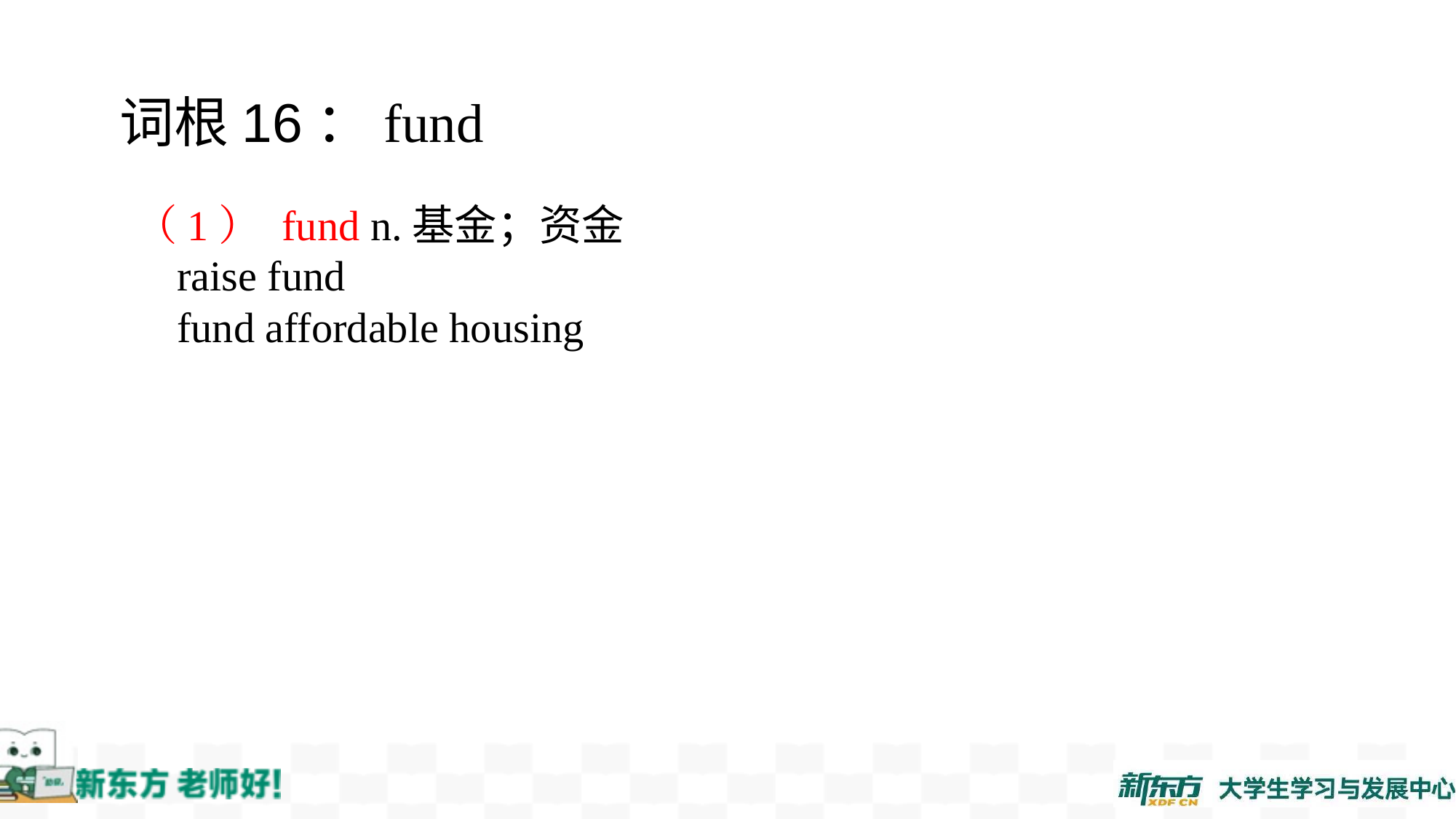

词根16：fund
（1） fund n.基金；资金
    raise fund
    fund affordable housing